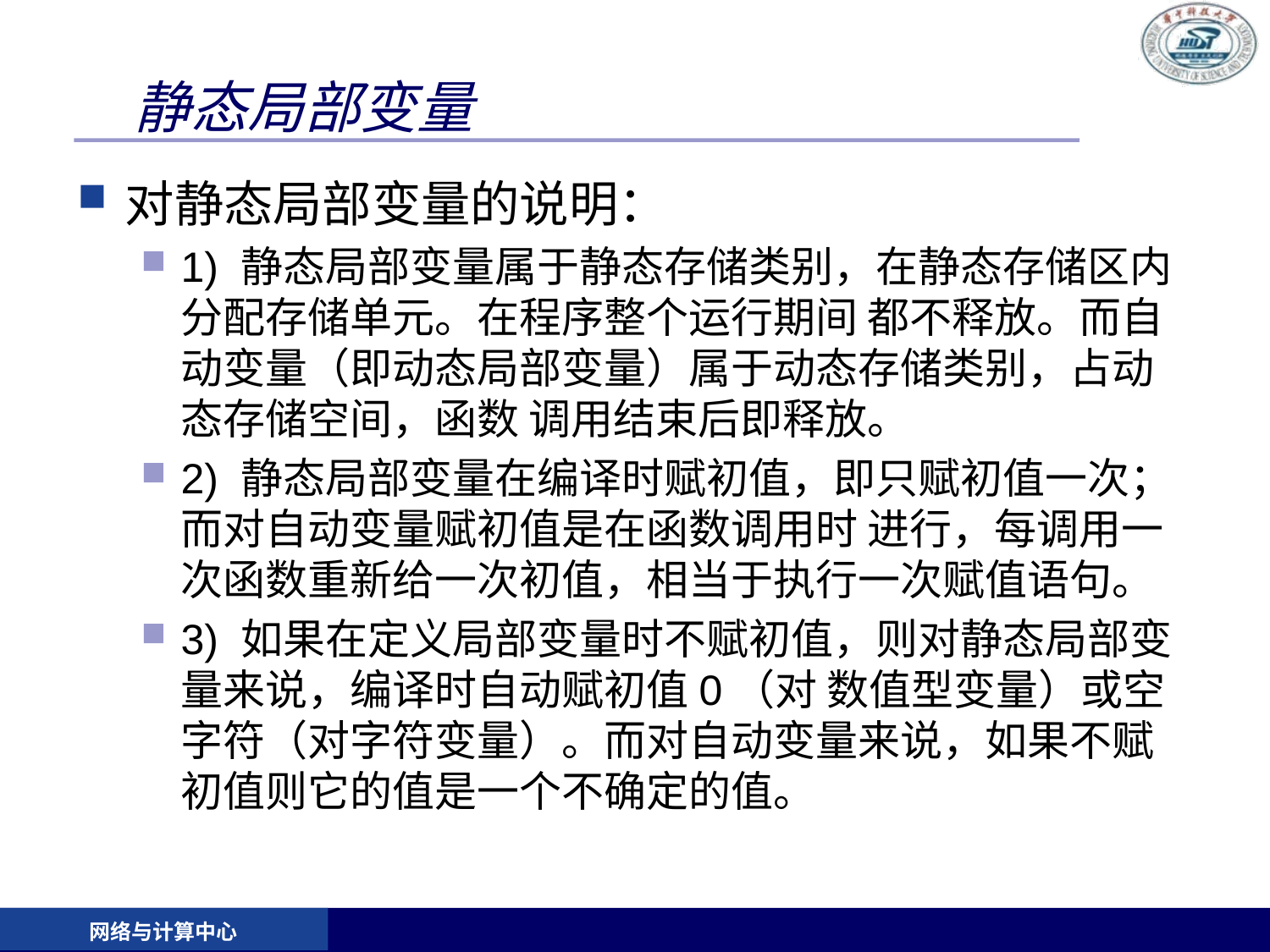

# 静态局部变量
对静态局部变量的说明：
1) 静态局部变量属于静态存储类别，在静态存储区内分配存储单元。在程序整个运行期间 都不释放。而自动变量（即动态局部变量）属于动态存储类别，占动态存储空间，函数 调用结束后即释放。
2) 静态局部变量在编译时赋初值，即只赋初值一次；而对自动变量赋初值是在函数调用时 进行，每调用一次函数重新给一次初值，相当于执行一次赋值语句。
3) 如果在定义局部变量时不赋初值，则对静态局部变量来说，编译时自动赋初值0（对 数值型变量）或空字符（对字符变量）。而对自动变量来说，如果不赋初值则它的值是一个不确定的值。

网络与计算中心